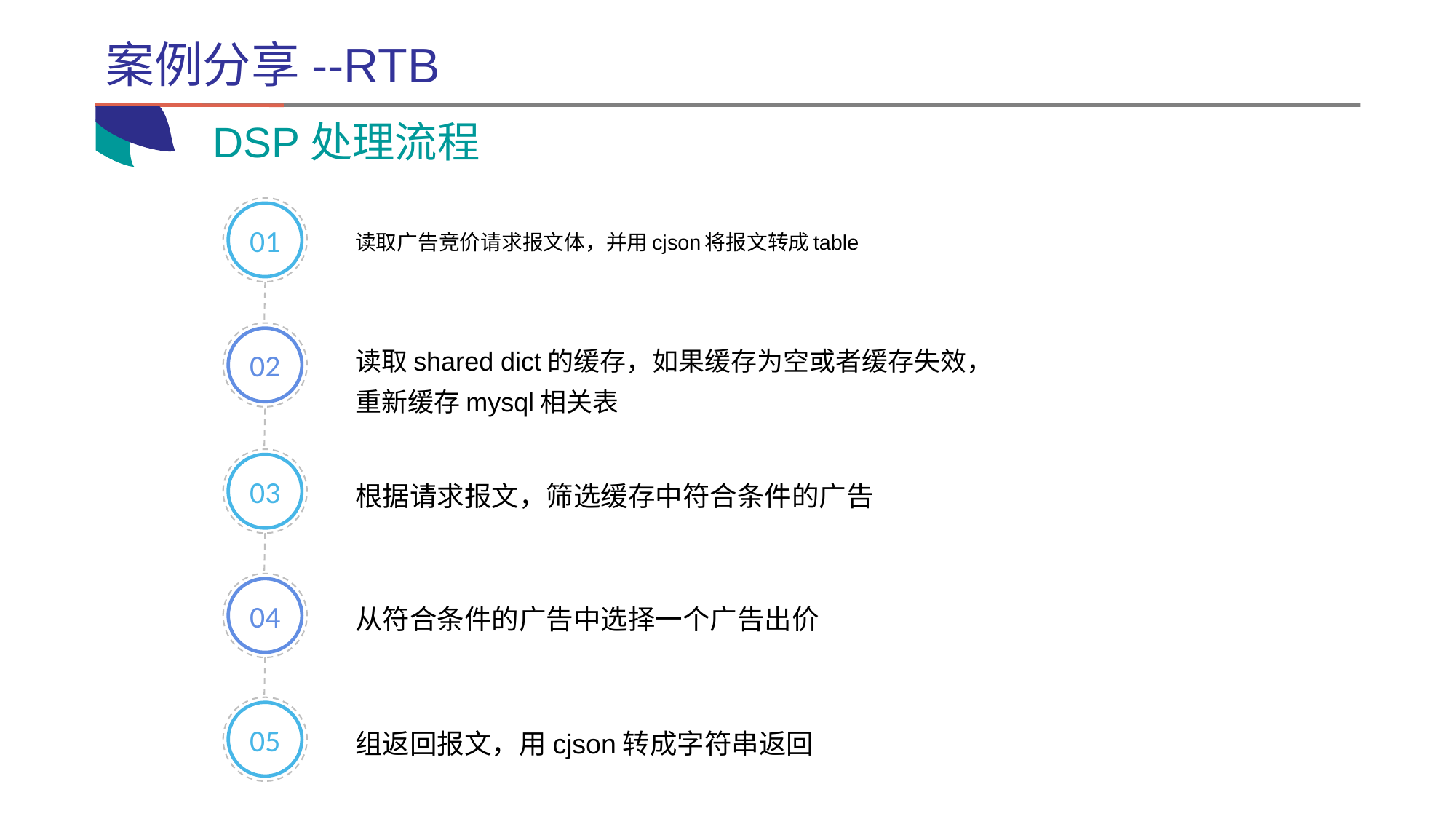

案例分享--RTB

DSP处理流程

01
读取广告竞价请求报文体，并用cjson将报文转成table

02
读取shared dict的缓存，如果缓存为空或者缓存失效，重新缓存mysql相关表

03
根据请求报文，筛选缓存中符合条件的广告

04
从符合条件的广告中选择一个广告出价

05
组返回报文，用cjson转成字符串返回